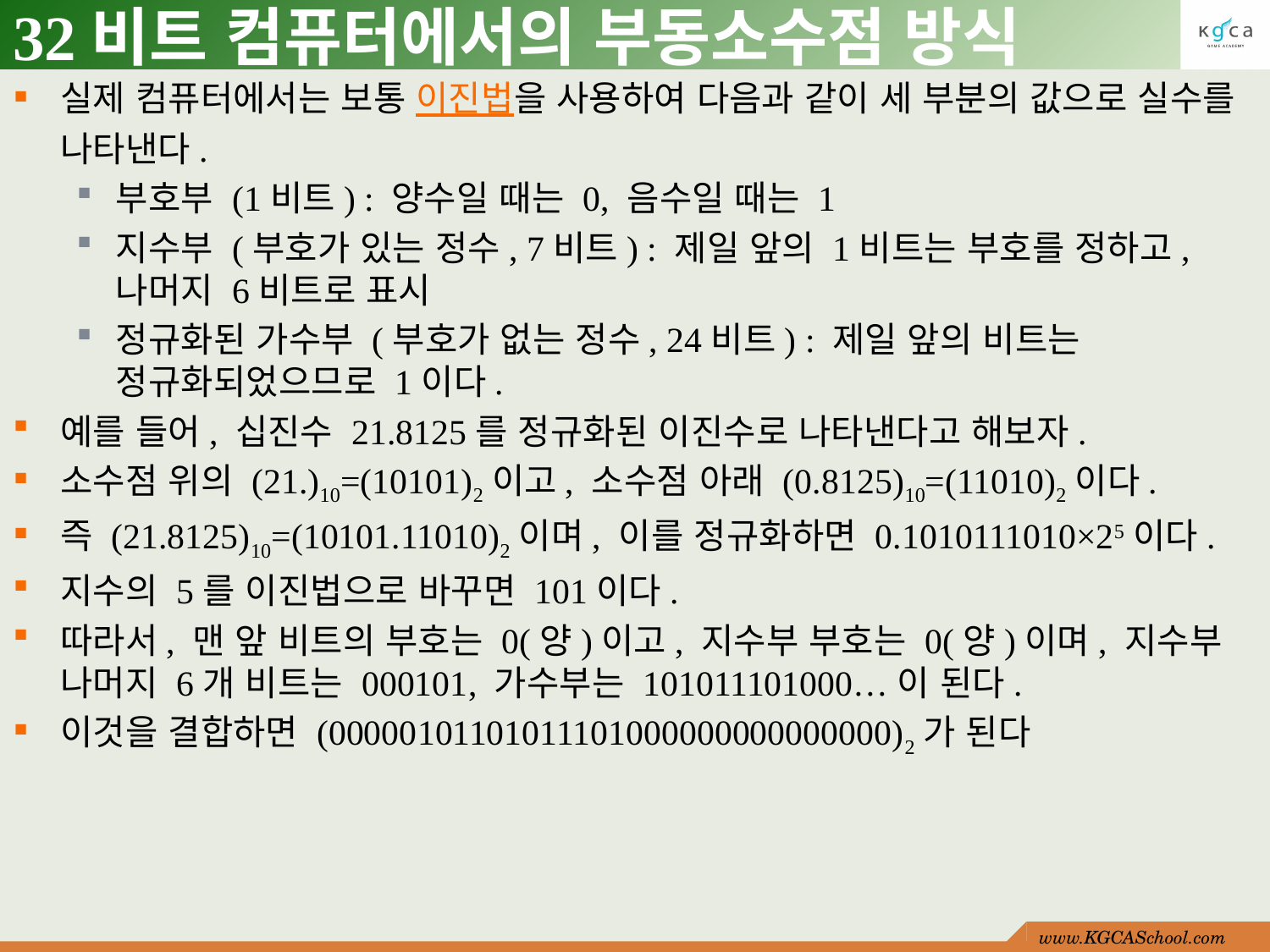

# 32비트 컴퓨터에서의 부동소수점 방식
실제 컴퓨터에서는 보통 이진법을 사용하여 다음과 같이 세 부분의 값으로 실수를 나타낸다.
부호부 (1비트) : 양수일 때는 0, 음수일 때는 1
지수부 (부호가 있는 정수, 7비트) : 제일 앞의 1비트는 부호를 정하고, 나머지 6비트로 표시
정규화된 가수부 (부호가 없는 정수, 24비트) : 제일 앞의 비트는 정규화되었으므로 1이다.
예를 들어, 십진수 21.8125를 정규화된 이진수로 나타낸다고 해보자.
소수점 위의 (21.)10=(10101)2이고, 소수점 아래 (0.8125)10=(11010)2이다.
즉 (21.8125)10=(10101.11010)2이며, 이를 정규화하면 0.1010111010×25이다.
지수의 5를 이진법으로 바꾸면 101이다.
따라서, 맨 앞 비트의 부호는 0(양)이고, 지수부 부호는 0(양)이며, 지수부 나머지 6개 비트는 000101, 가수부는 101011101000…이 된다.
이것을 결합하면 (00000101101011101000000000000000)2가 된다